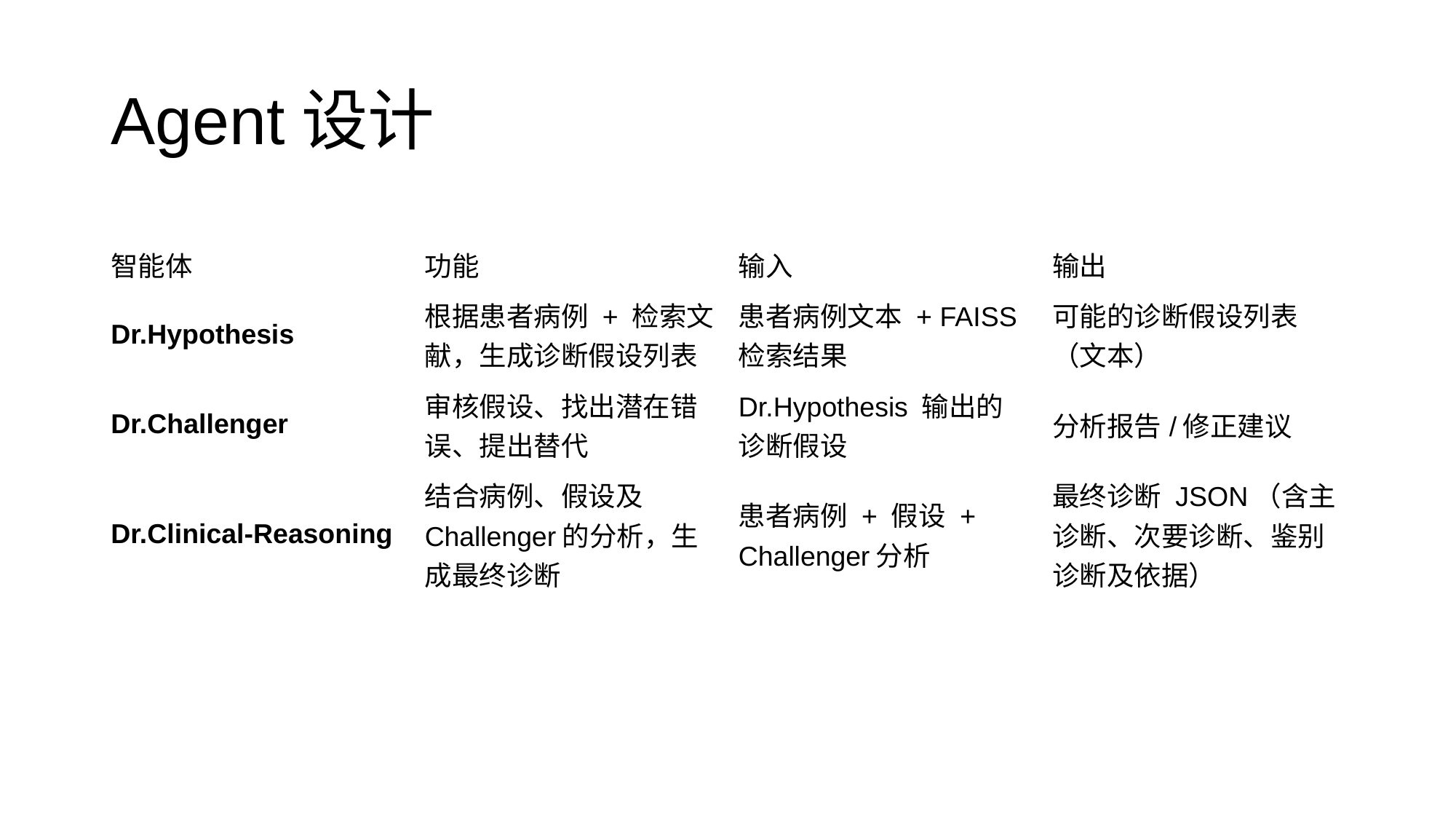

# Agent设计
| 智能体 | 功能 | 输入 | 输出 |
| --- | --- | --- | --- |
| Dr.Hypothesis | 根据患者病例 + 检索文献，生成诊断假设列表 | 患者病例文本 + FAISS 检索结果 | 可能的诊断假设列表（文本） |
| Dr.Challenger | 审核假设、找出潜在错误、提出替代 | Dr.Hypothesis 输出的诊断假设 | 分析报告/修正建议 |
| Dr.Clinical-Reasoning | 结合病例、假设及Challenger的分析，生成最终诊断 | 患者病例 + 假设 + Challenger分析 | 最终诊断 JSON（含主诊断、次要诊断、鉴别诊断及依据） |